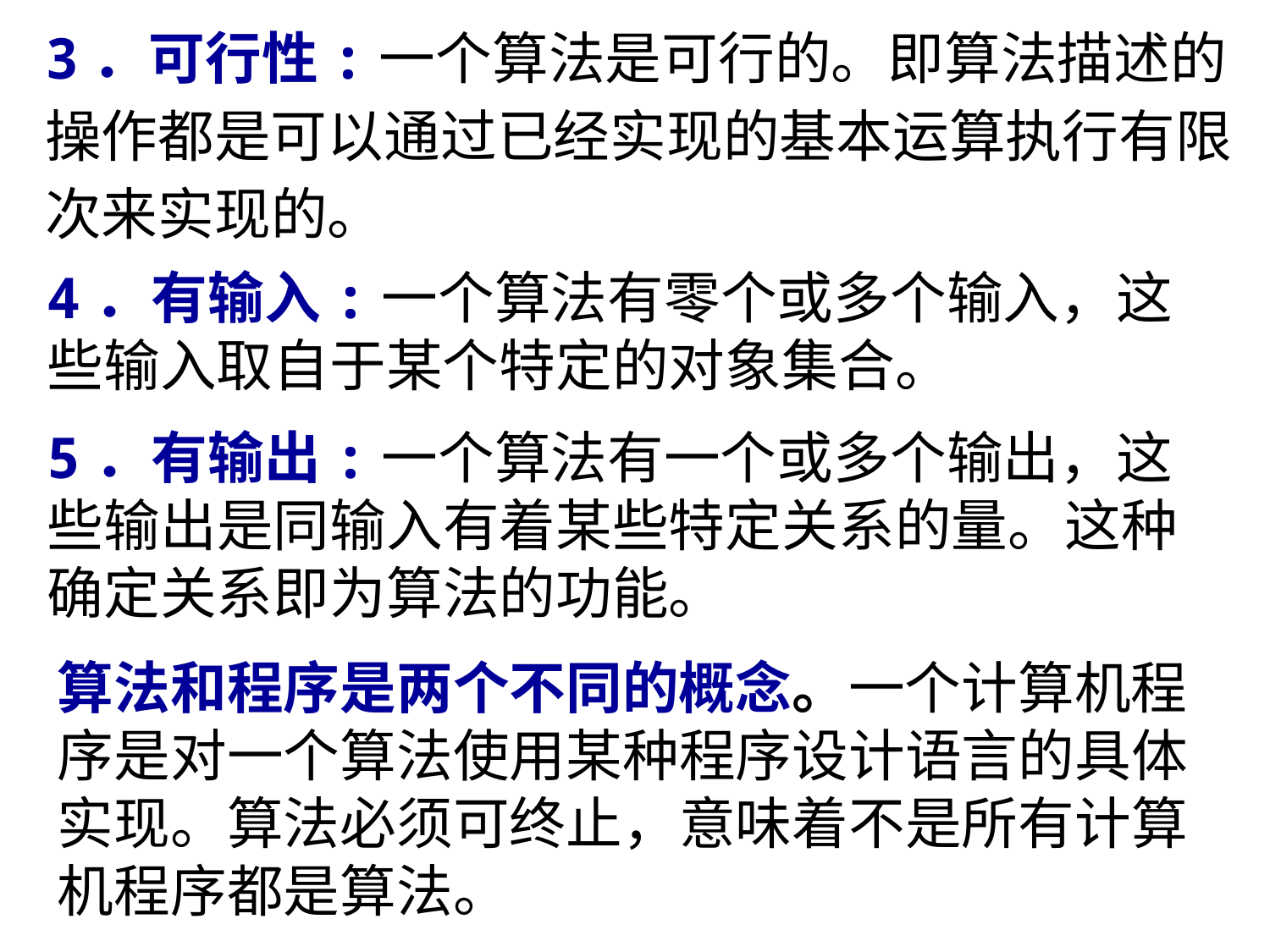

3．可行性:一个算法是可行的。即算法描述的操作都是可以通过已经实现的基本运算执行有限次来实现的。
4．有输入:一个算法有零个或多个输入，这些输入取自于某个特定的对象集合。
5．有输出:一个算法有一个或多个输出，这些输出是同输入有着某些特定关系的量。这种确定关系即为算法的功能。
算法和程序是两个不同的概念。一个计算机程序是对一个算法使用某种程序设计语言的具体实现。算法必须可终止，意味着不是所有计算机程序都是算法。